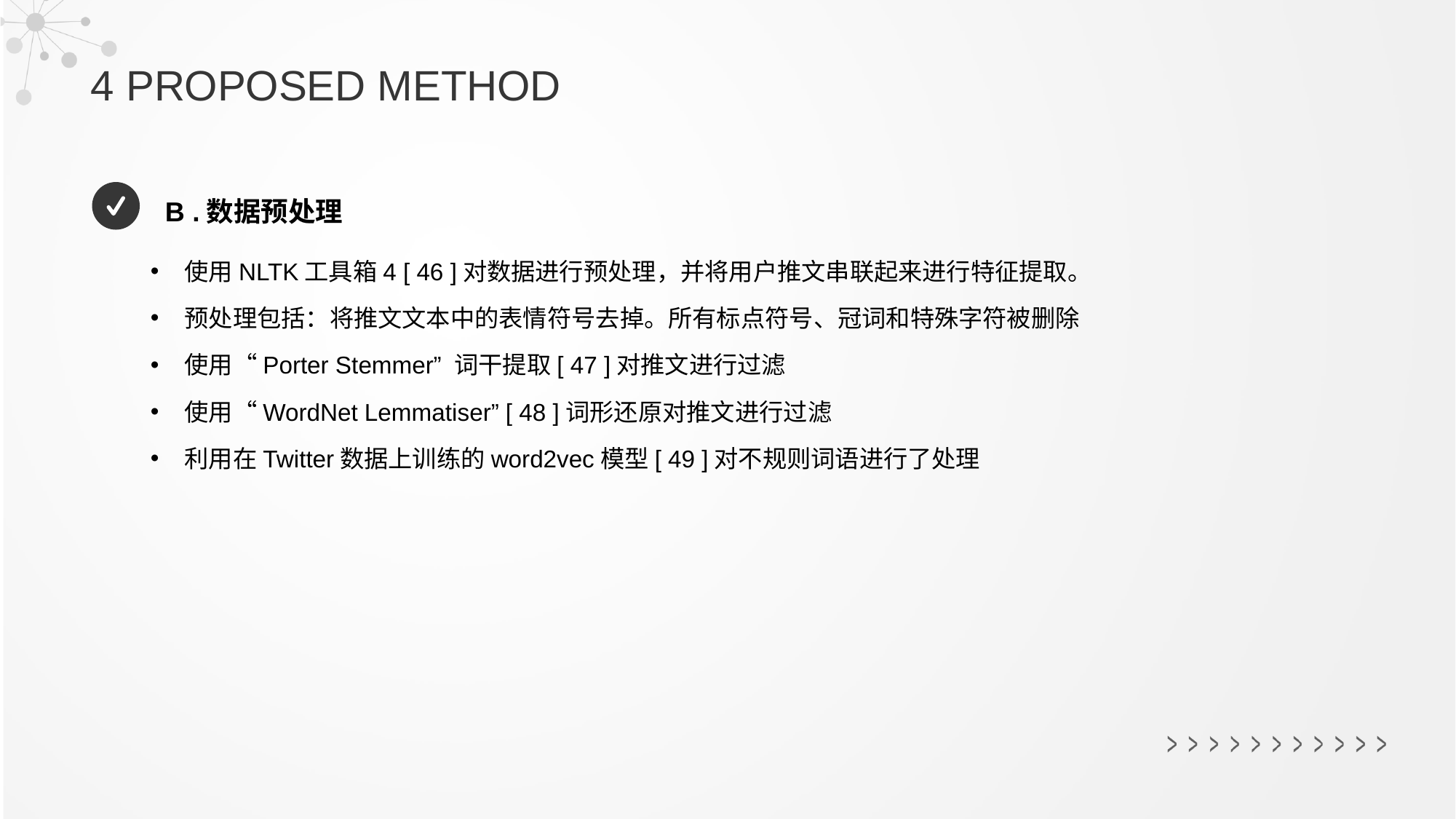

4 PROPOSED METHOD
B .数据预处理

使用NLTK工具箱4 [ 46 ]对数据进行预处理，并将用户推文串联起来进行特征提取。
预处理包括：将推文文本中的表情符号去掉。所有标点符号、冠词和特殊字符被删除
使用“Porter Stemmer” 词干提取[ 47 ]对推文进行过滤
使用“WordNet Lemmatiser” [ 48 ]词形还原对推文进行过滤
利用在Twitter数据上训练的word2vec模型[ 49 ]对不规则词语进行了处理